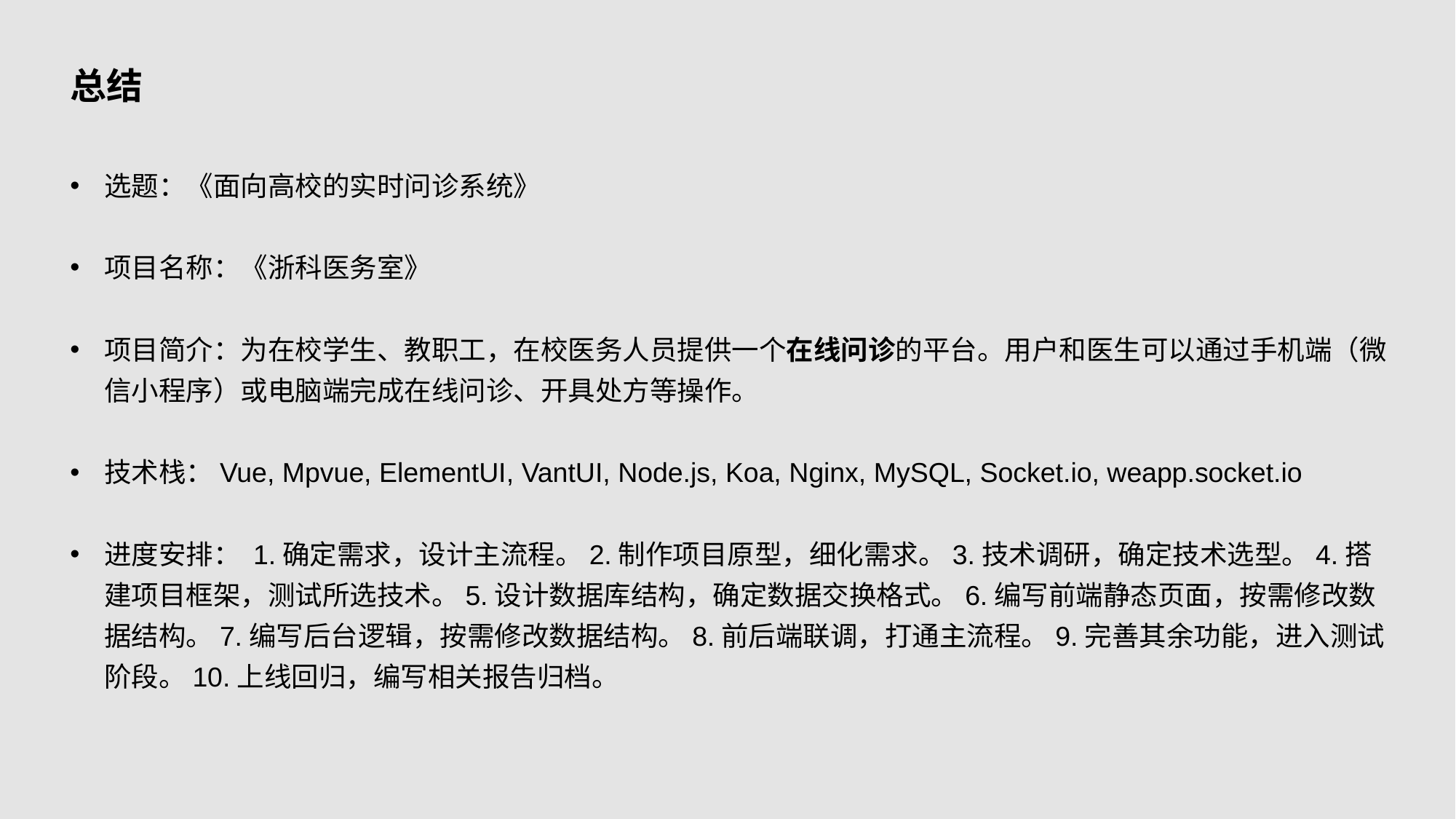

总结
选题：《面向高校的实时问诊系统》

项目名称：《浙科医务室》

项目简介：为在校学生、教职工，在校医务人员提供一个在线问诊的平台。用户和医生可以通过手机端（微信小程序）或电脑端完成在线问诊、开具处方等操作。

技术栈：Vue, Mpvue, ElementUI, VantUI, Node.js, Koa, Nginx, MySQL, Socket.io, weapp.socket.io

进度安排： 1.确定需求，设计主流程。2.制作项目原型，细化需求。3.技术调研，确定技术选型。4.搭建项目框架，测试所选技术。5.设计数据库结构，确定数据交换格式。6.编写前端静态页面，按需修改数据结构。7.编写后台逻辑，按需修改数据结构。8.前后端联调，打通主流程。9.完善其余功能，进入测试阶段。10.上线回归，编写相关报告归档。